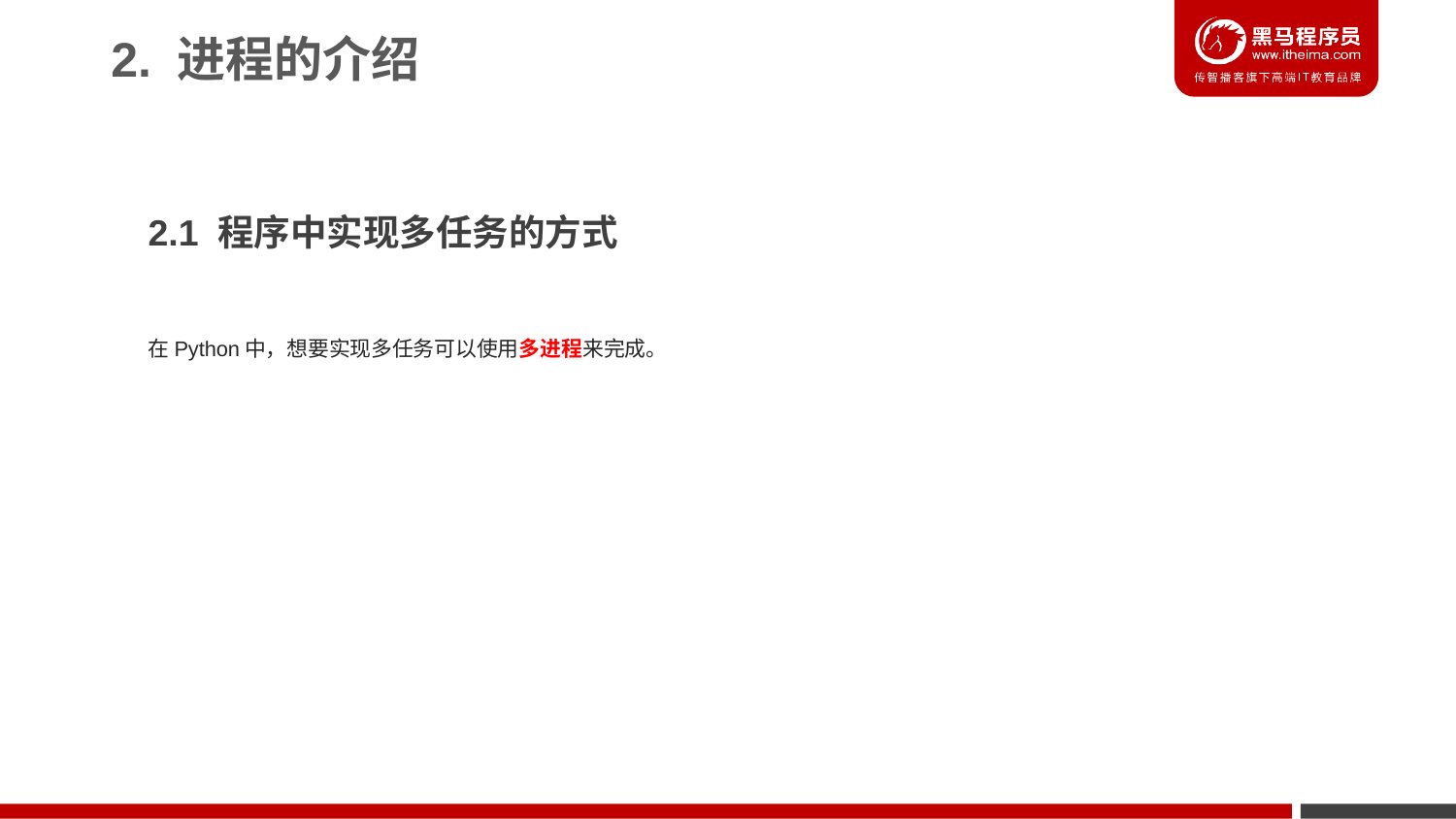

2. 进程的介绍
2.1 程序中实现多任务的方式
在Python中，想要实现多任务可以使用多进程来完成。